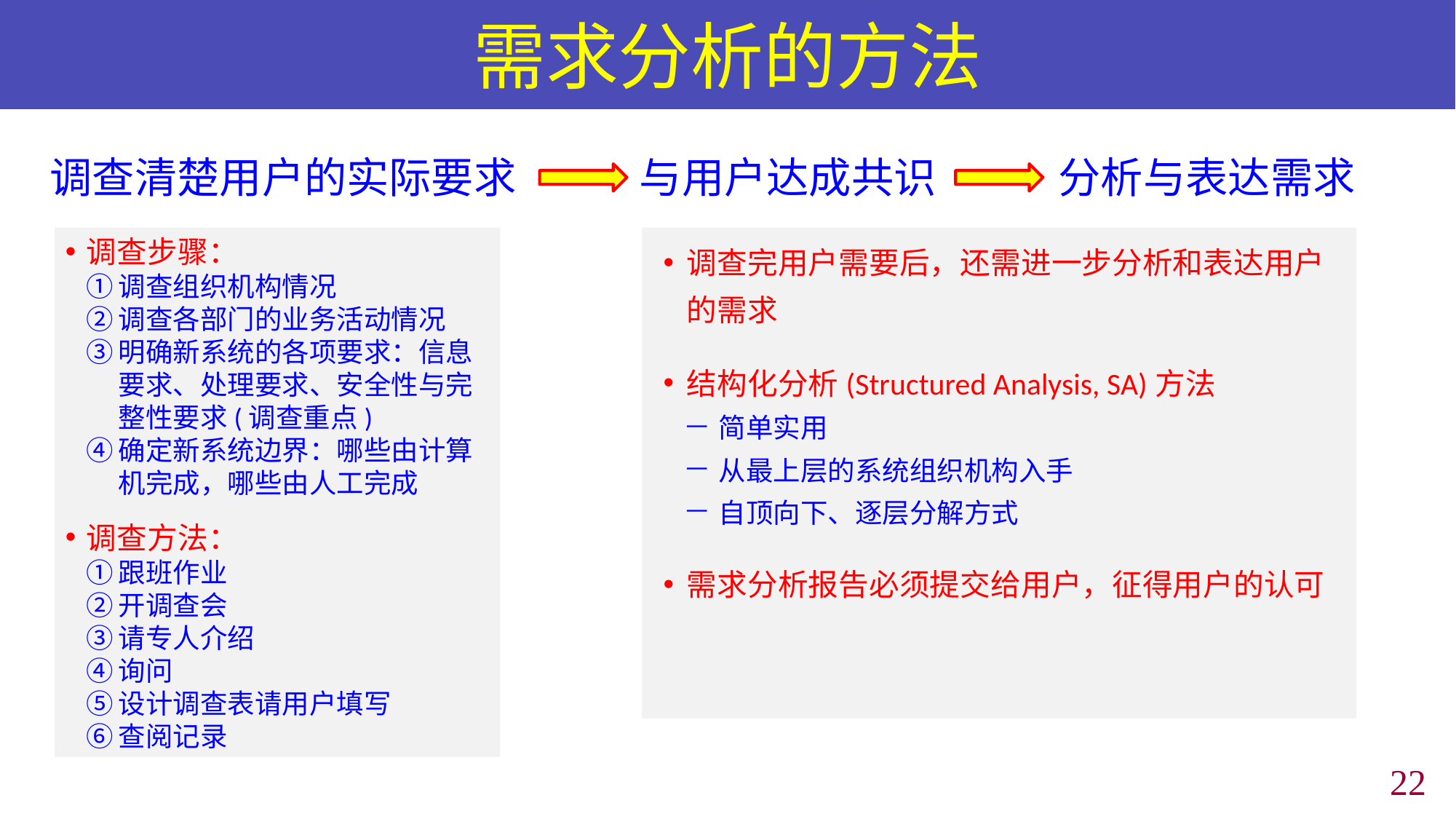

# 需求分析的方法
调查清楚用户的实际要求
与用户达成共识
分析与表达需求

调查步骤：
调查组织机构情况
调查各部门的业务活动情况
明确新系统的各项要求：信息要求、处理要求、安全性与完整性要求(调查重点)
确定新系统边界：哪些由计算机完成，哪些由人工完成

调查方法：
跟班作业
开调查会
请专人介绍
询问
设计调查表请用户填写
查阅记录
调查完用户需要后，还需进一步分析和表达用户的需求

结构化分析(Structured Analysis, SA)方法
简单实用
从最上层的系统组织机构入手
自顶向下、逐层分解方式

需求分析报告必须提交给用户，征得用户的认可

22